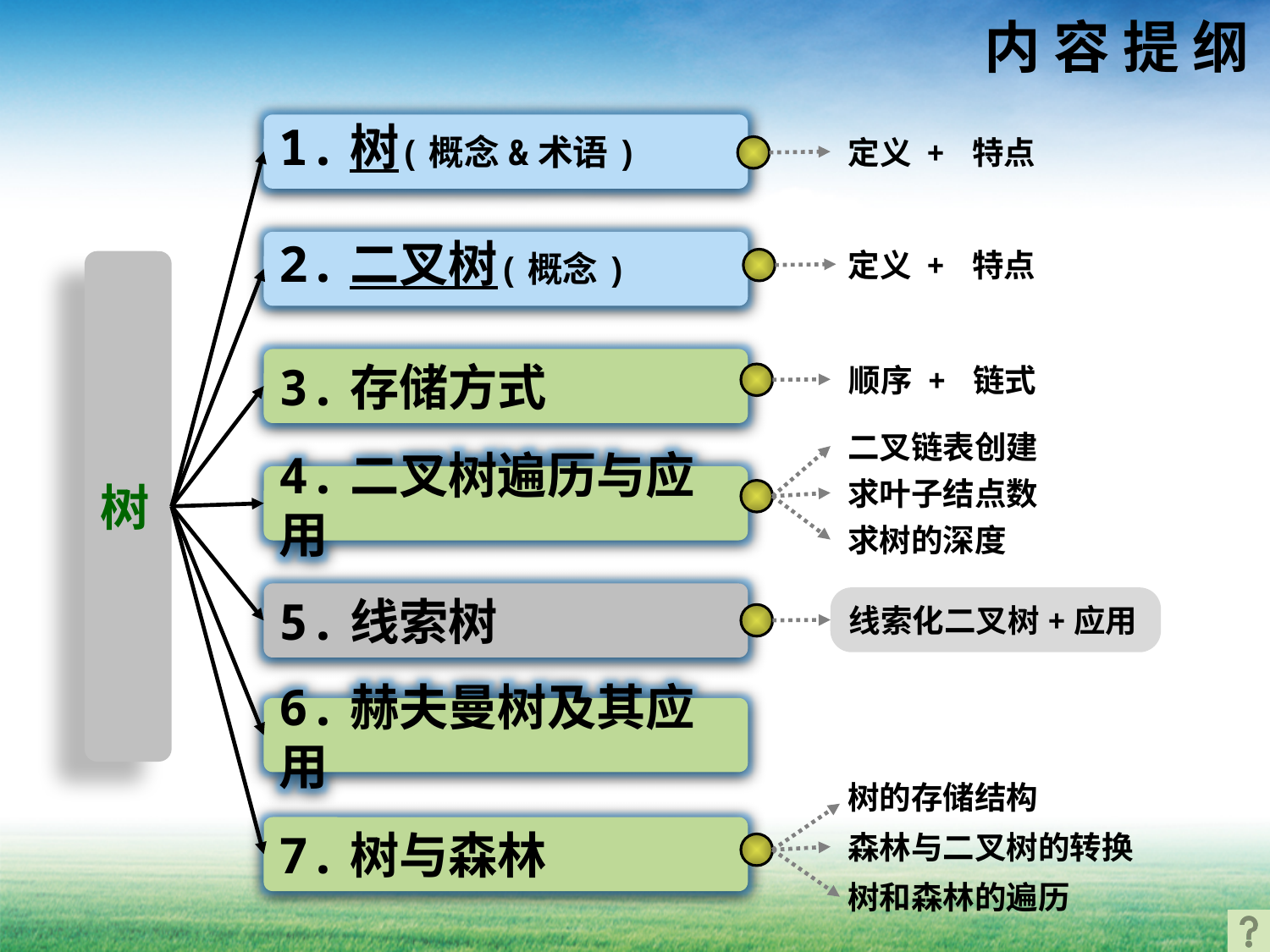

# 内 容 提 纲
1.树(概念&术语)
定义 + 特点

2.二叉树(概念)
定义 + 特点

树
顺序 + 链式
3.存储方式

二叉链表创建
4.二叉树遍历与应用
求叶子结点数

求树的深度
5.线索树
线索化二叉树+应用

6.赫夫曼树及其应用
树的存储结构
7.树与森林
森林与二叉树的转换

树和森林的遍历